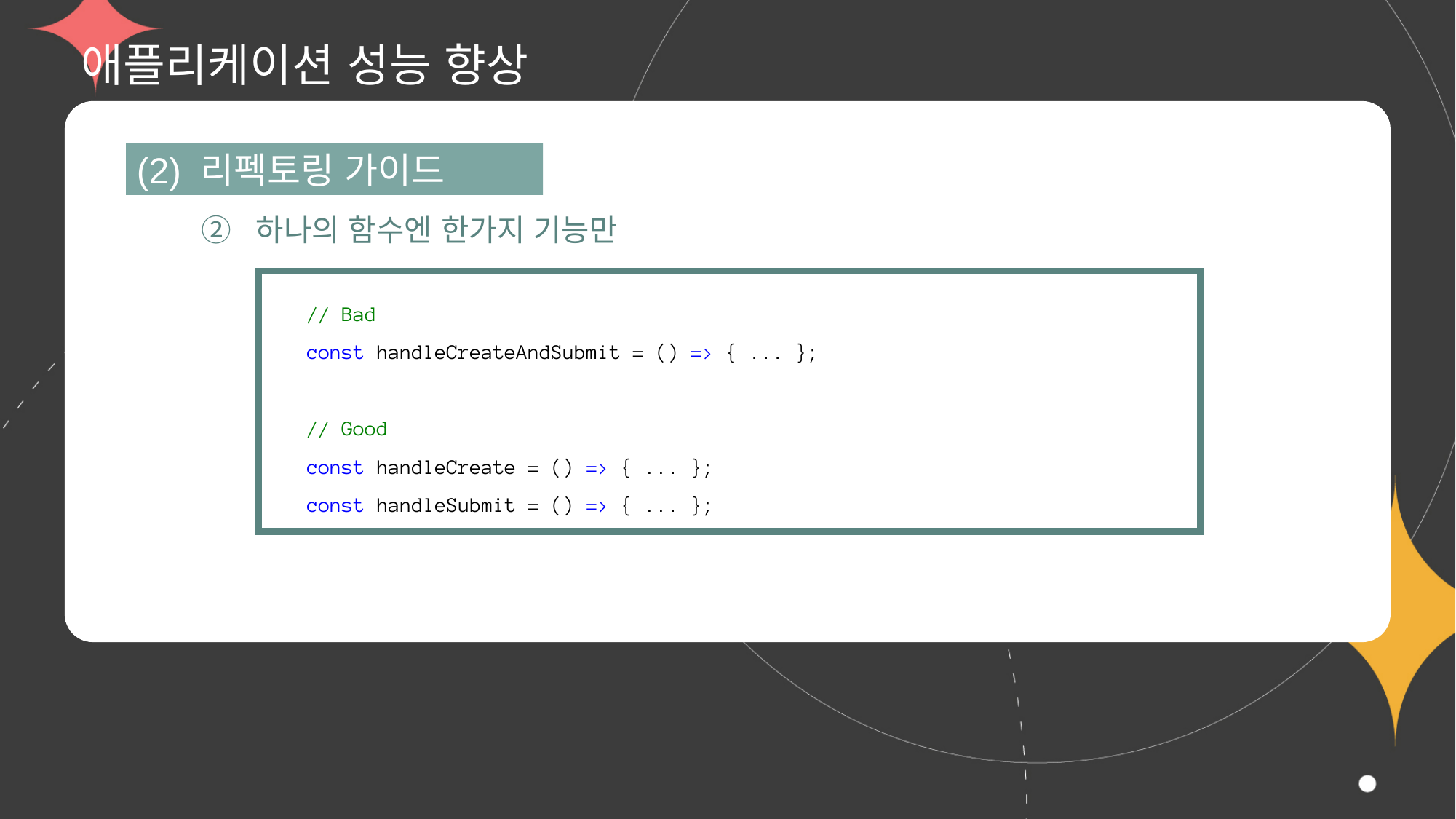

# 애플리케이션 성능 향상
(2) 리펙토링 가이드
②  하나의 함수엔 한가지 기능만

// Bad
const handleCreateAndSubmit = () => { ... };

// Good
const handleCreate = () => { ... };
const handleSubmit = () => { ... };